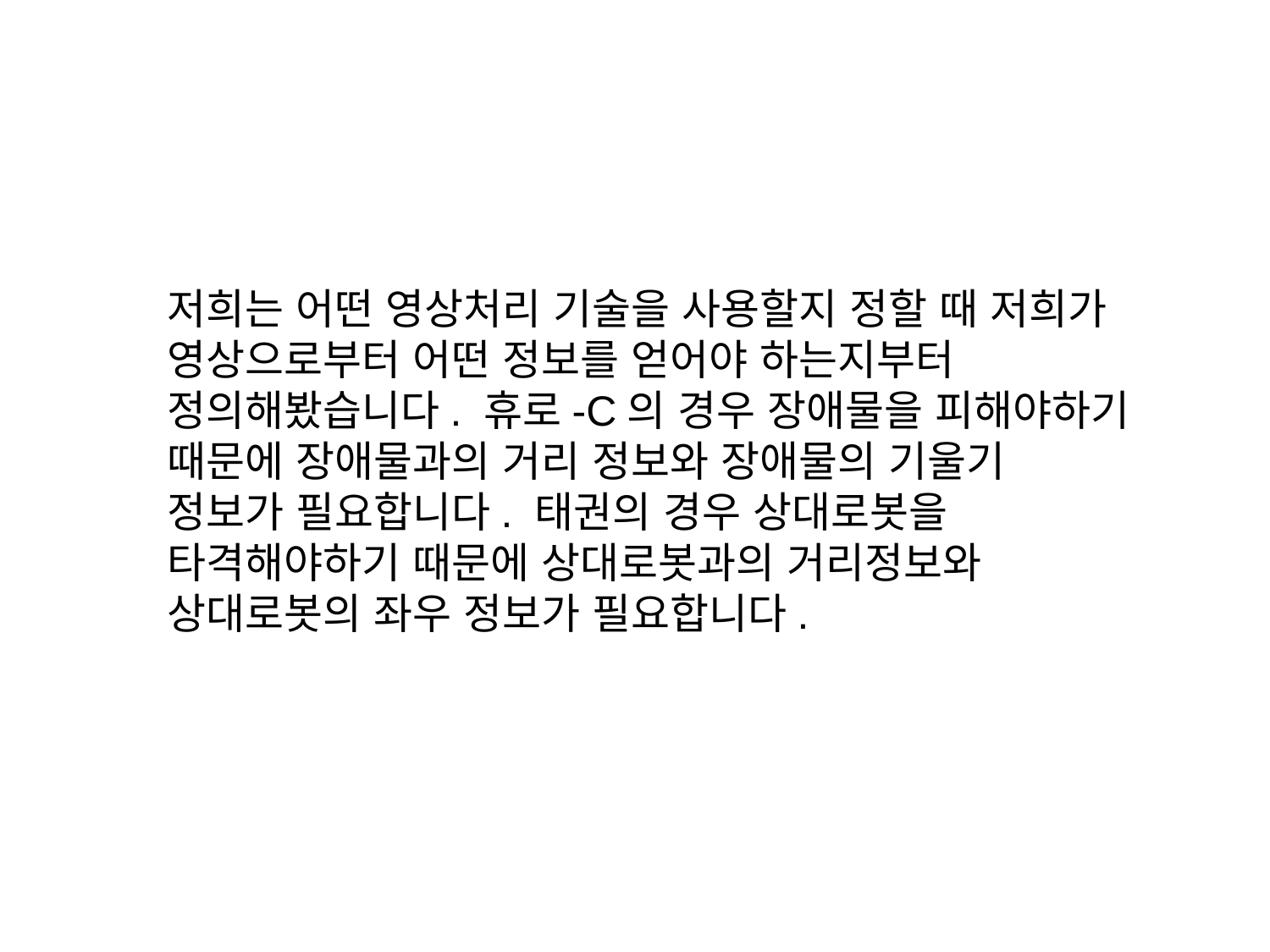

저희는 어떤 영상처리 기술을 사용할지 정할 때 저희가 영상으로부터 어떤 정보를 얻어야 하는지부터 정의해봤습니다. 휴로-C의 경우 장애물을 피해야하기 때문에 장애물과의 거리 정보와 장애물의 기울기 정보가 필요합니다. 태권의 경우 상대로봇을 타격해야하기 때문에 상대로봇과의 거리정보와 상대로봇의 좌우 정보가 필요합니다.